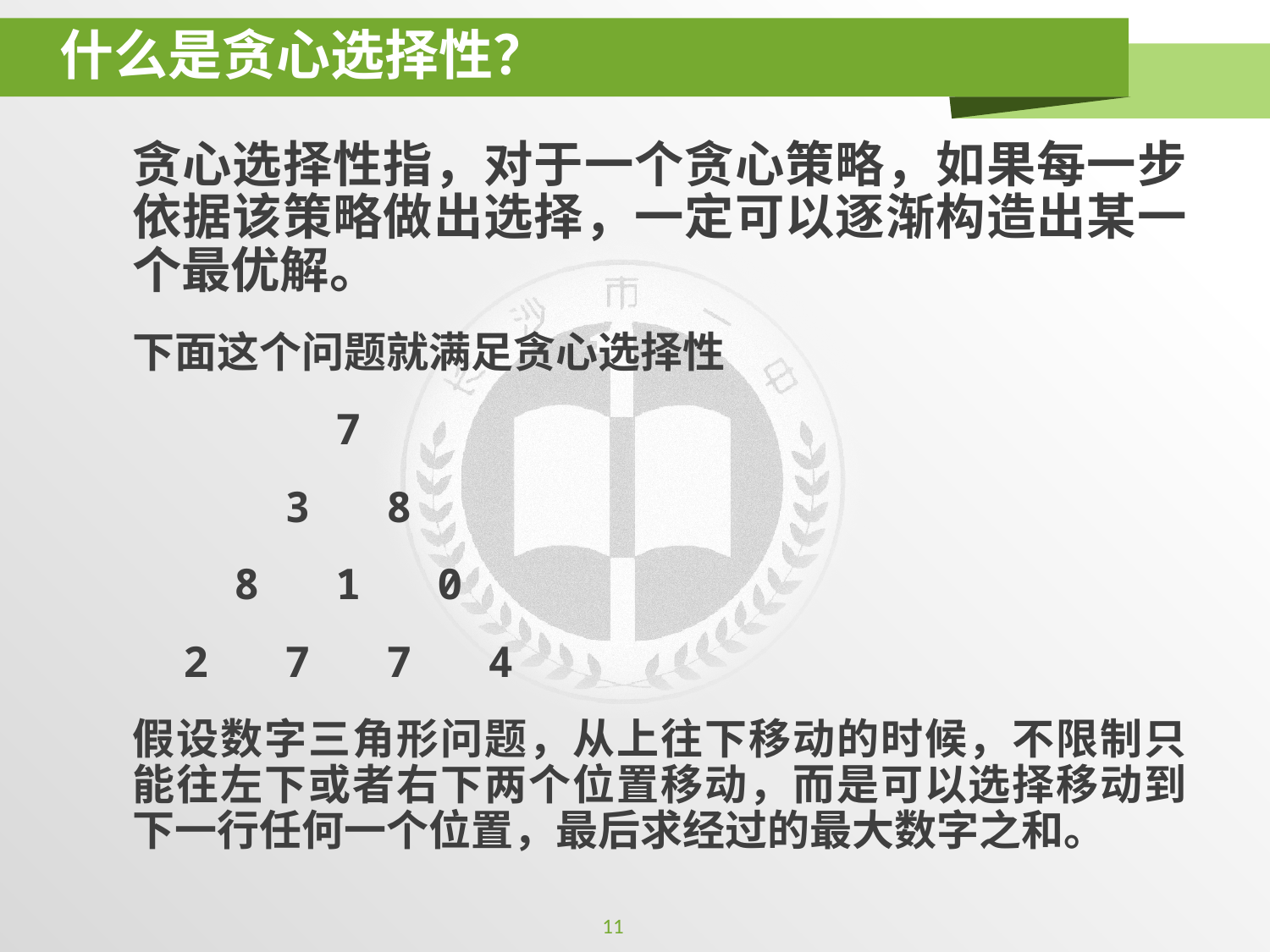

# 什么是贪心选择性？
贪心选择性指，对于一个贪心策略，如果每一步依据该策略做出选择，一定可以逐渐构造出某一个最优解。
下面这个问题就满足贪心选择性
        7
      3   8
    8   1   0
  2   7   7   4
假设数字三角形问题，从上往下移动的时候，不限制只能往左下或者右下两个位置移动，而是可以选择移动到下一行任何一个位置，最后求经过的最大数字之和。
11